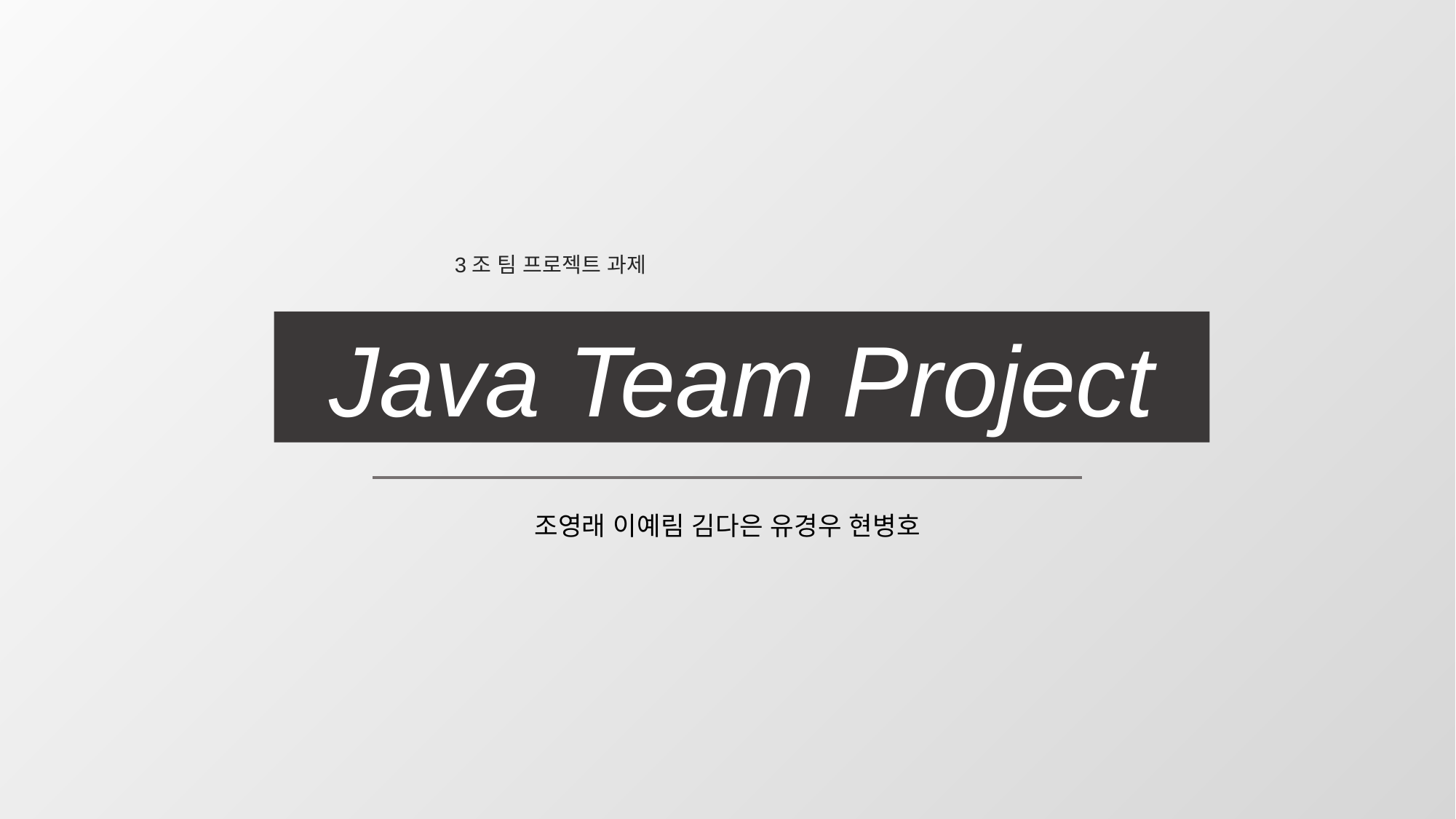

3조 팀 프로젝트 과제
Java Team Project
조영래 이예림 김다은 유경우 현병호